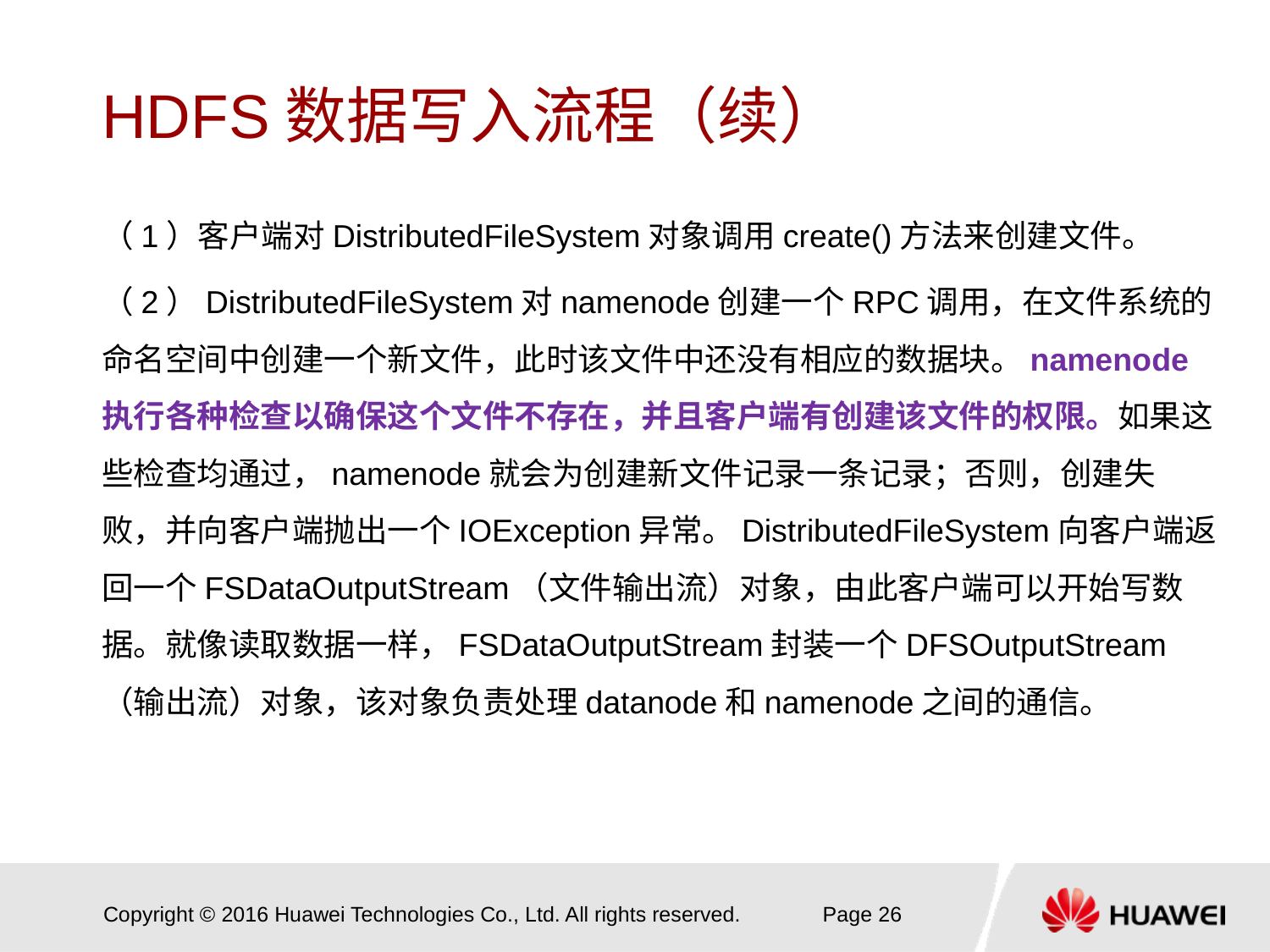

# HDFS数据写入流程（续）
（1）客户端对DistributedFileSystem对象调用create()方法来创建文件。
（2）DistributedFileSystem对namenode创建一个RPC调用，在文件系统的命名空间中创建一个新文件，此时该文件中还没有相应的数据块。namenode执行各种检查以确保这个文件不存在，并且客户端有创建该文件的权限。如果这些检查均通过，namenode就会为创建新文件记录一条记录；否则，创建失败，并向客户端抛出一个IOException异常。DistributedFileSystem向客户端返回一个FSDataOutputStream（文件输出流）对象，由此客户端可以开始写数据。就像读取数据一样，FSDataOutputStream封装一个DFSOutputStream（输出流）对象，该对象负责处理datanode和namenode之间的通信。